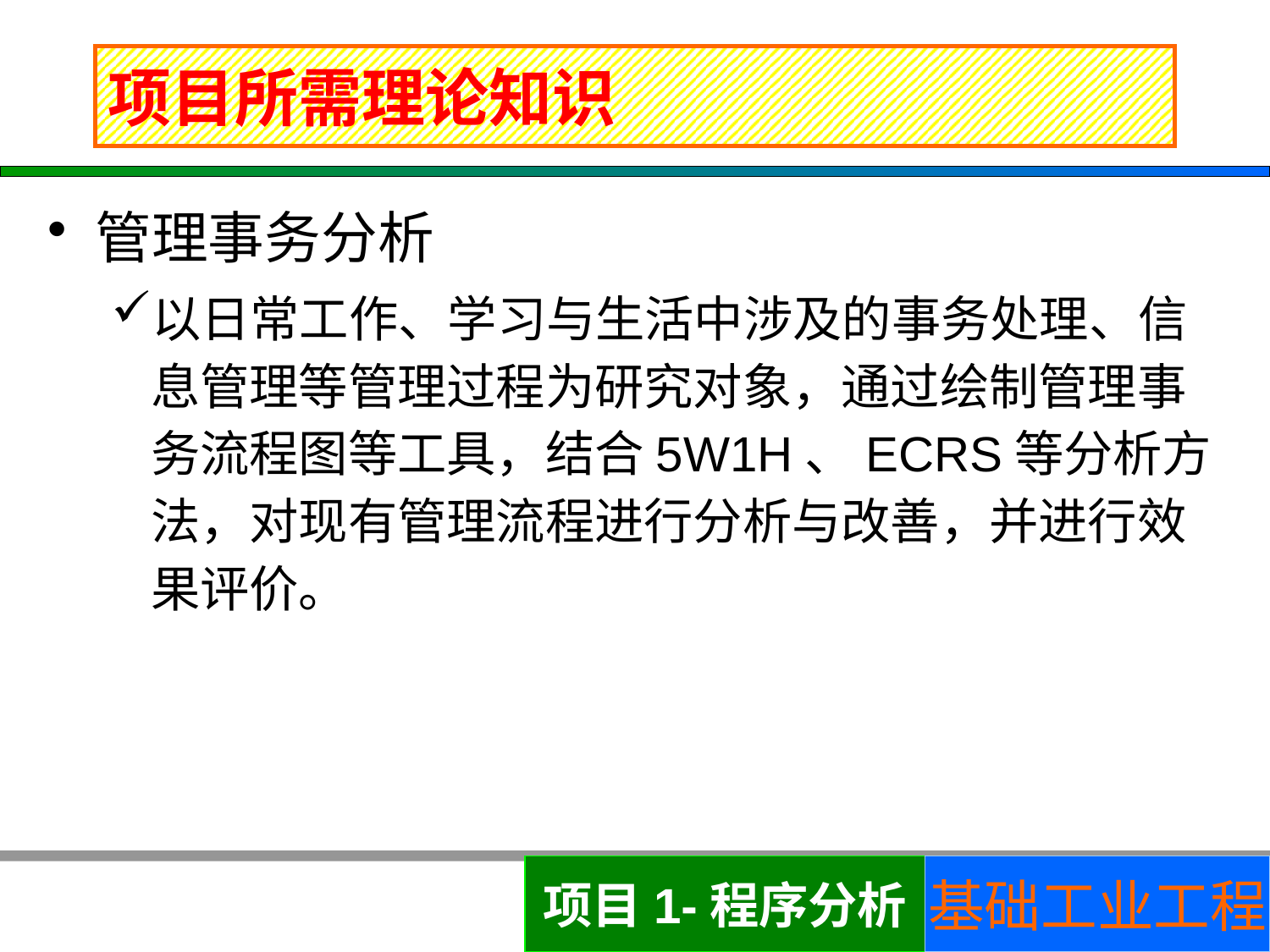

# 项目所需理论知识
管理事务分析
以日常工作、学习与生活中涉及的事务处理、信息管理等管理过程为研究对象，通过绘制管理事务流程图等工具，结合5W1H、ECRS等分析方法，对现有管理流程进行分析与改善，并进行效果评价。